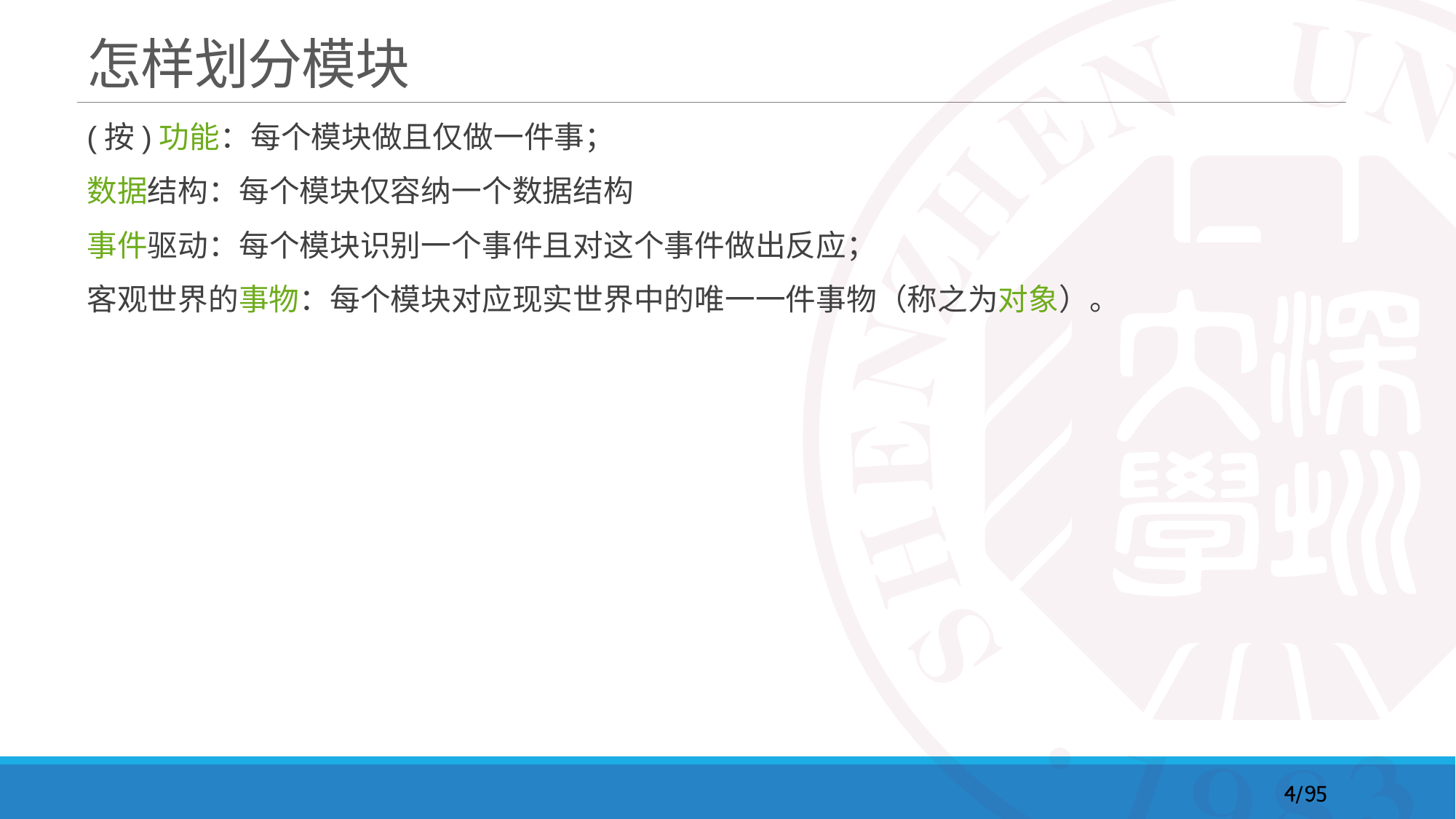

# 怎样划分模块
(按)功能：每个模块做且仅做一件事；
数据结构：每个模块仅容纳一个数据结构
事件驱动：每个模块识别一个事件且对这个事件做出反应；
客观世界的事物：每个模块对应现实世界中的唯一一件事物（称之为对象）。
4/95